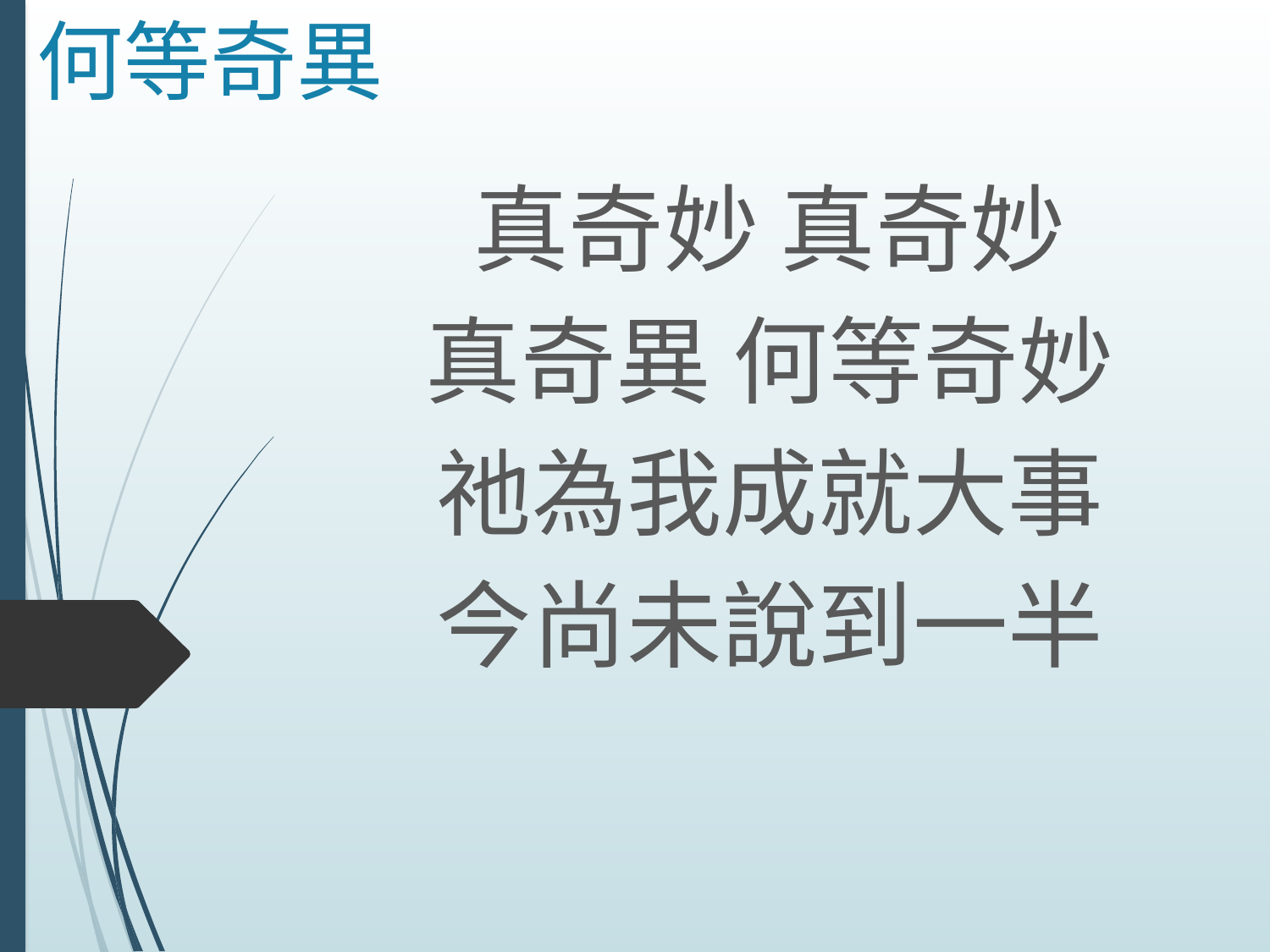

# 何等奇異
真奇妙 真奇妙
真奇異 何等奇妙
祂為我成就大事
今尚未說到一半